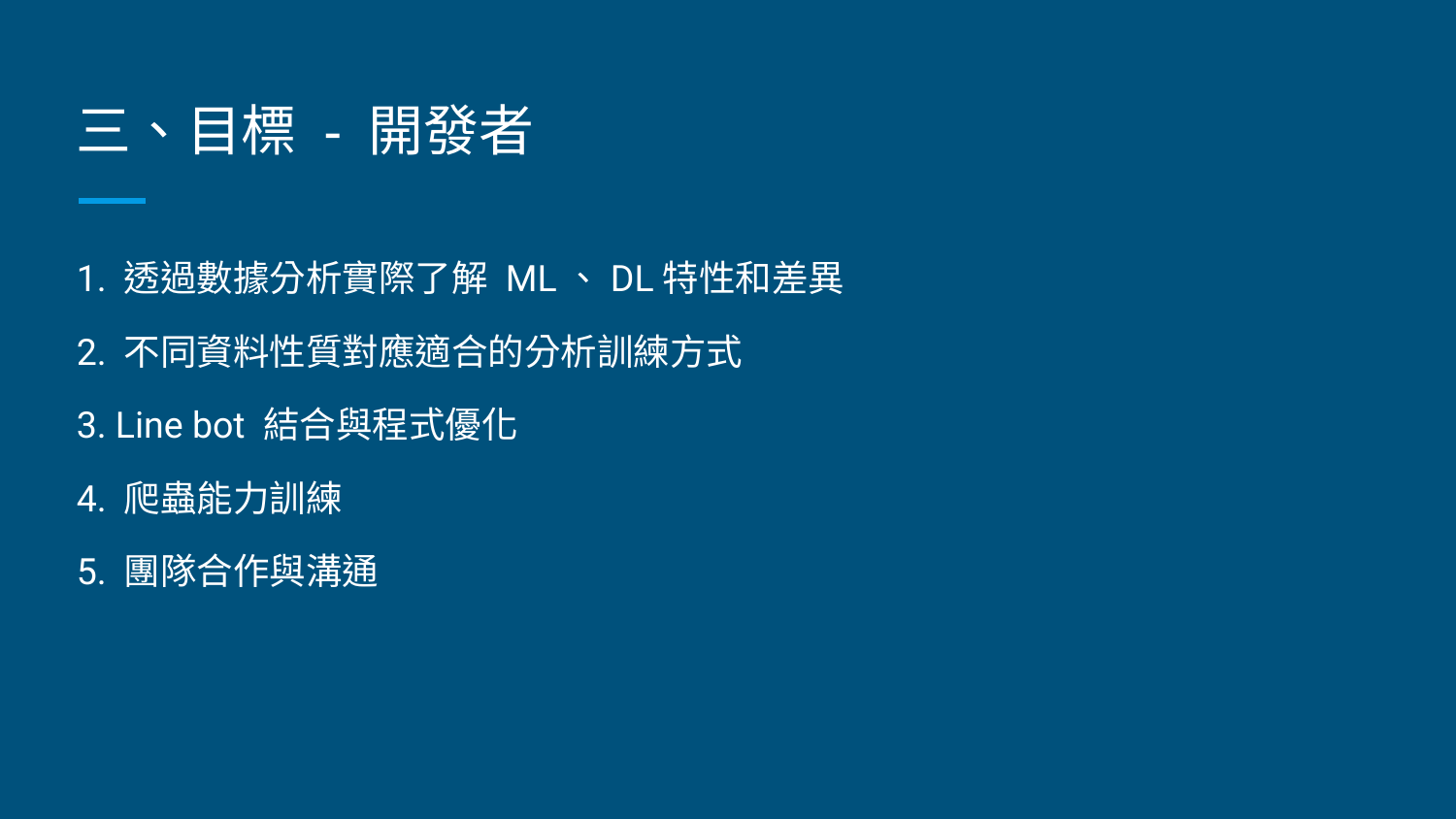

# 三、目標 - 開發者
1. 透過數據分析實際了解 ML、DL特性和差異
2. 不同資料性質對應適合的分析訓練方式
3. Line bot 結合與程式優化
4. 爬蟲能力訓練
5. 團隊合作與溝通